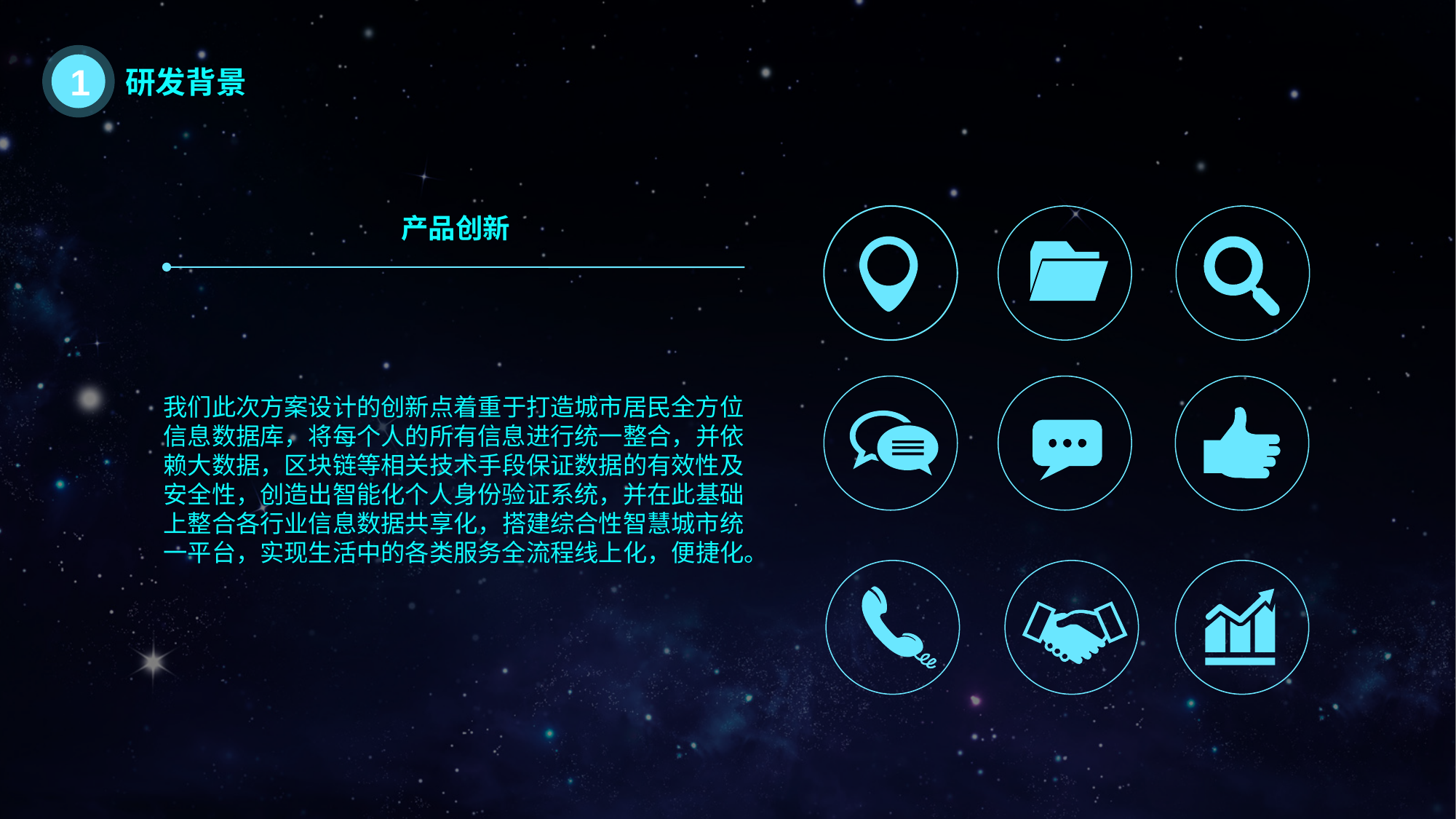

1
研发背景

产品创新

我们此次方案设计的创新点着重于打造城市居民全方位信息数据库，将每个人的所有信息进行统一整合，并依赖大数据，区块链等相关技术手段保证数据的有效性及安全性，创造出智能化个人身份验证系统，并在此基础上整合各行业信息数据共享化，搭建综合性智慧城市统一平台，实现生活中的各类服务全流程线上化，便捷化。